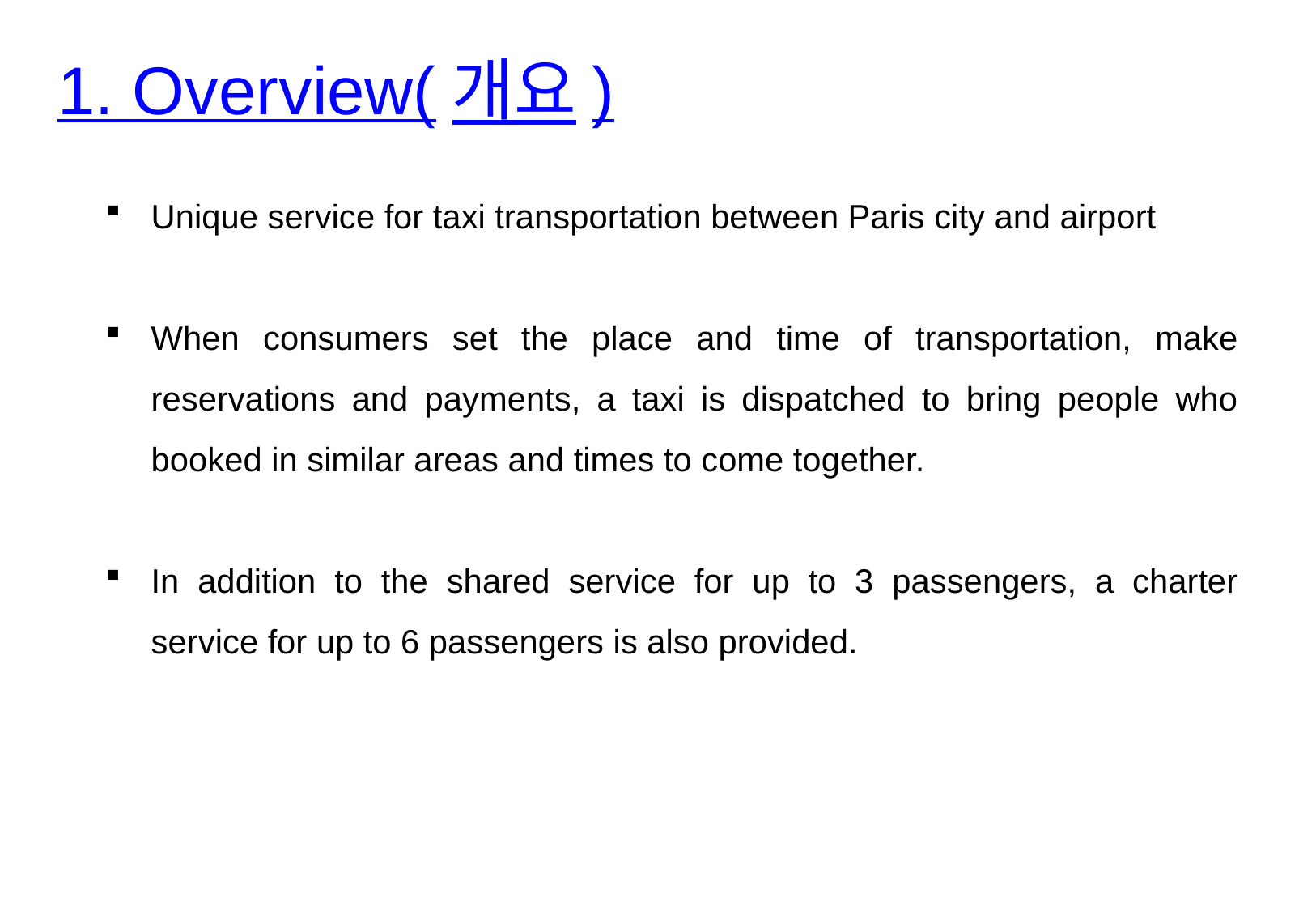

1. Overview(개요)
Unique service for taxi transportation between Paris city and airport

When consumers set the place and time of transportation, make reservations and payments, a taxi is dispatched to bring people who booked in similar areas and times to come together.

In addition to the shared service for up to 3 passengers, a charter service for up to 6 passengers is also provided.